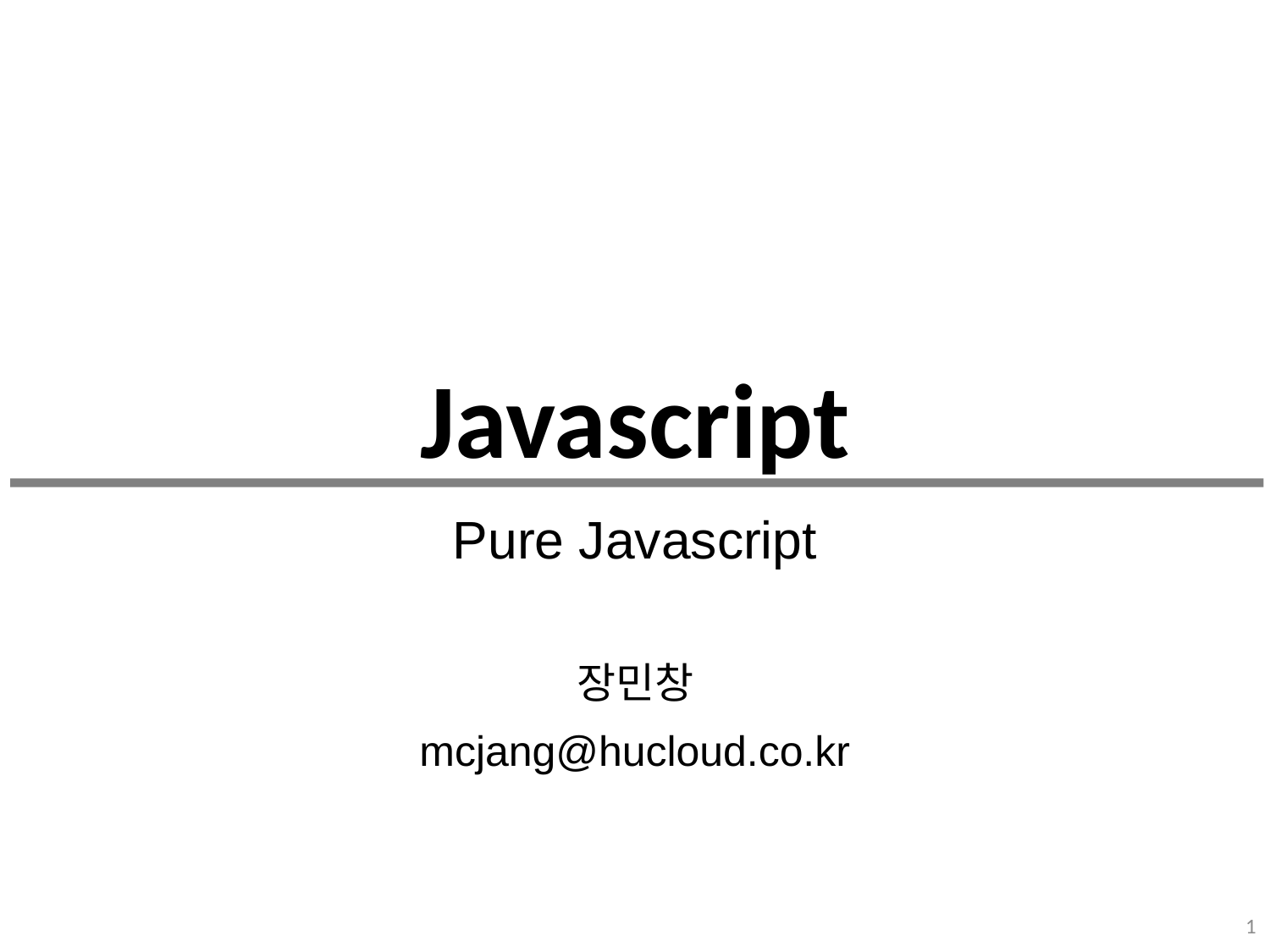

# Javascript

Pure Javascript

장민창
mcjang@hucloud.co.kr
1